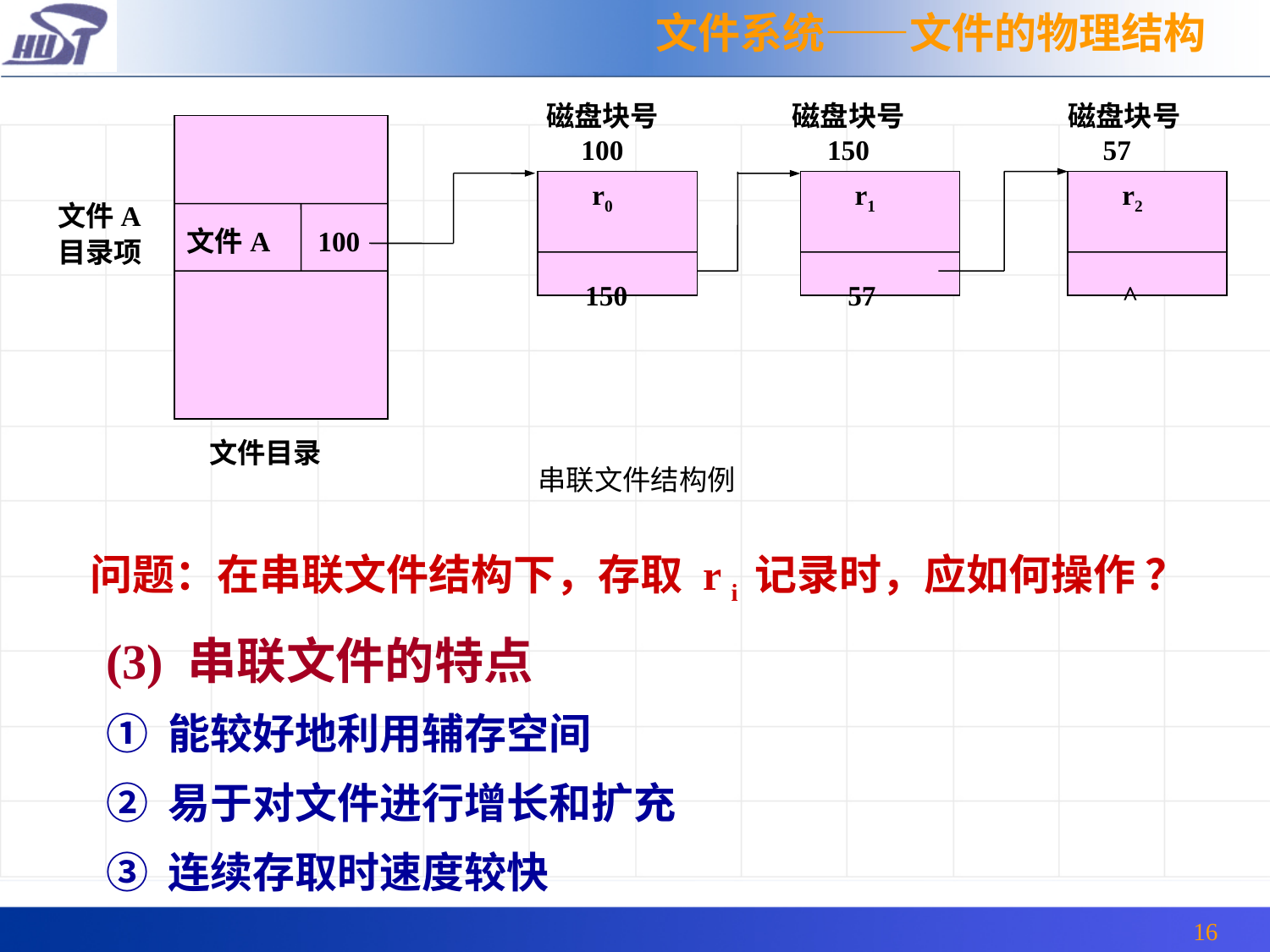

文件系统——文件的物理结构
磁盘块号
     100
磁盘块号
     150
磁盘块号
     57

文件A       100

      r0

     150
      r1

     57

      r2

      ^

文件A
目录项

文件目录
串联文件结构例
  问题：在串联文件结构下，存取 r i 记录时，应如何操作 ？
(3) 串联文件的特点
① 能较好地利用辅存空间
② 易于对文件进行增长和扩充
③ 连续存取时速度较快
16